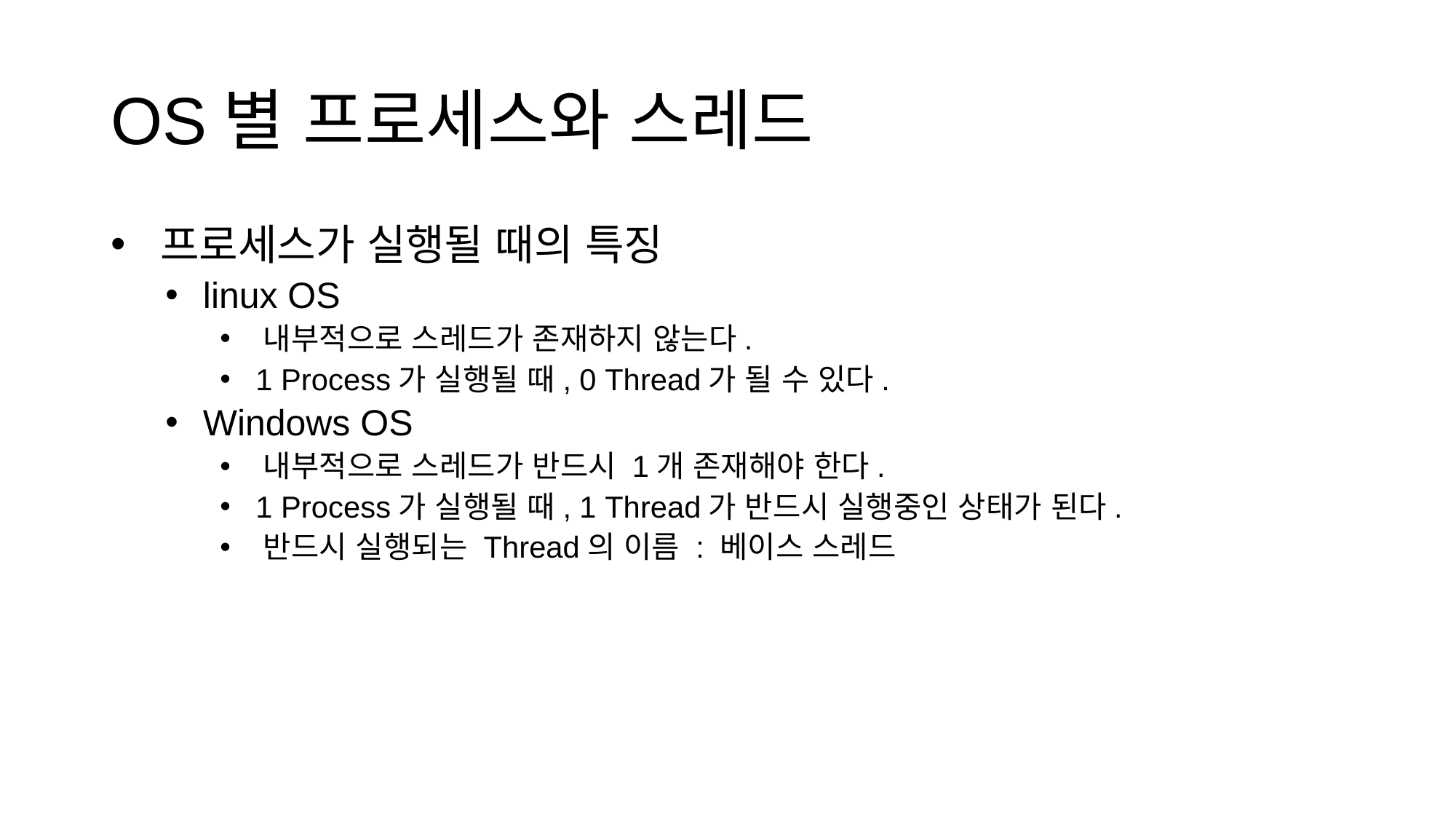

# OS별 프로세스와 스레드
 프로세스가 실행될 때의 특징
 linux OS
 내부적으로 스레드가 존재하지 않는다.
 1 Process가 실행될 때, 0 Thread가 될 수 있다.
 Windows OS
 내부적으로 스레드가 반드시 1개 존재해야 한다.
 1 Process가 실행될 때, 1 Thread가 반드시 실행중인 상태가 된다.
 반드시 실행되는 Thread의 이름 : 베이스 스레드